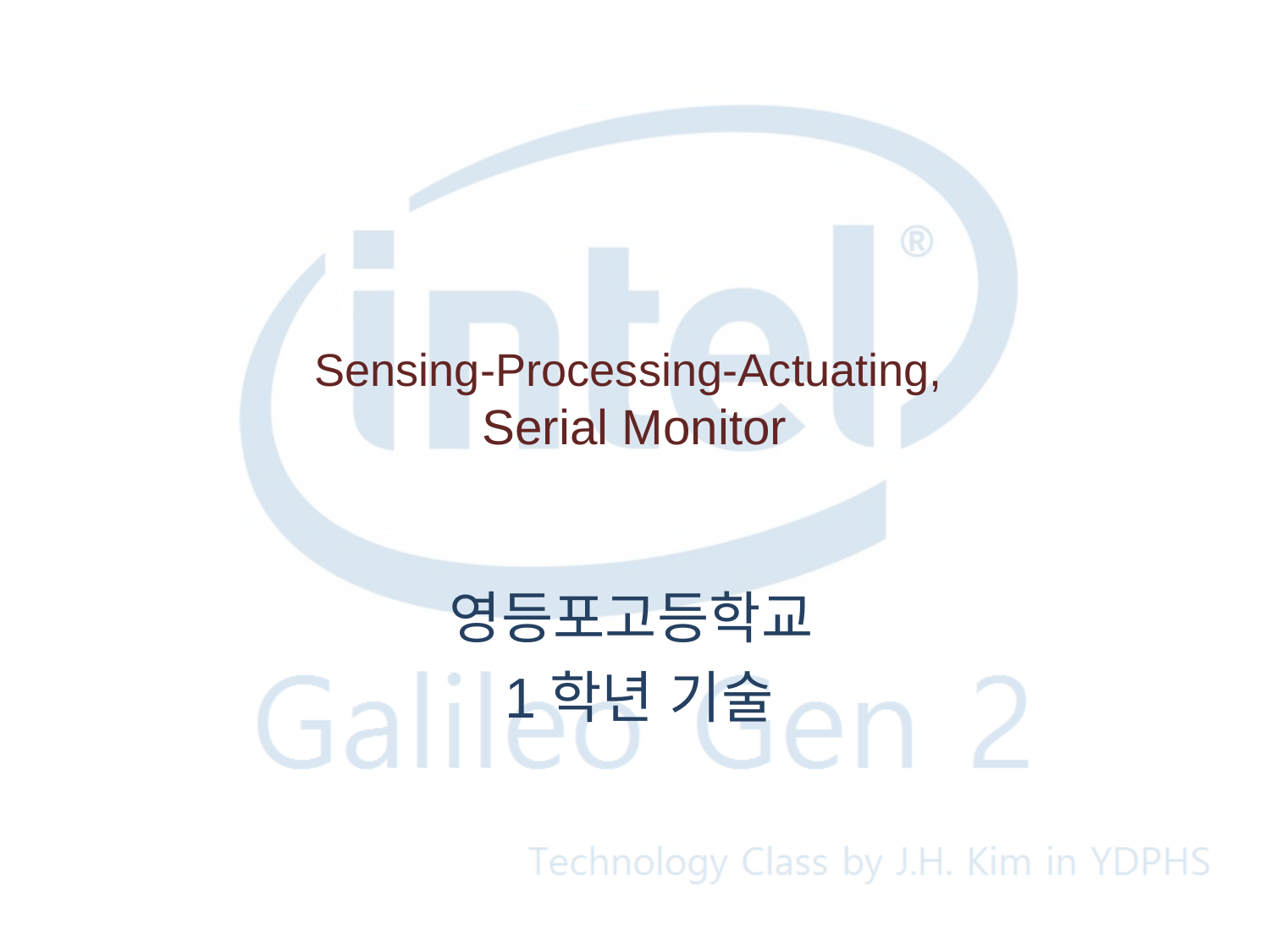

# Sensing-Processing-Actuating, Serial Monitor
영등포고등학교
1학년 기술